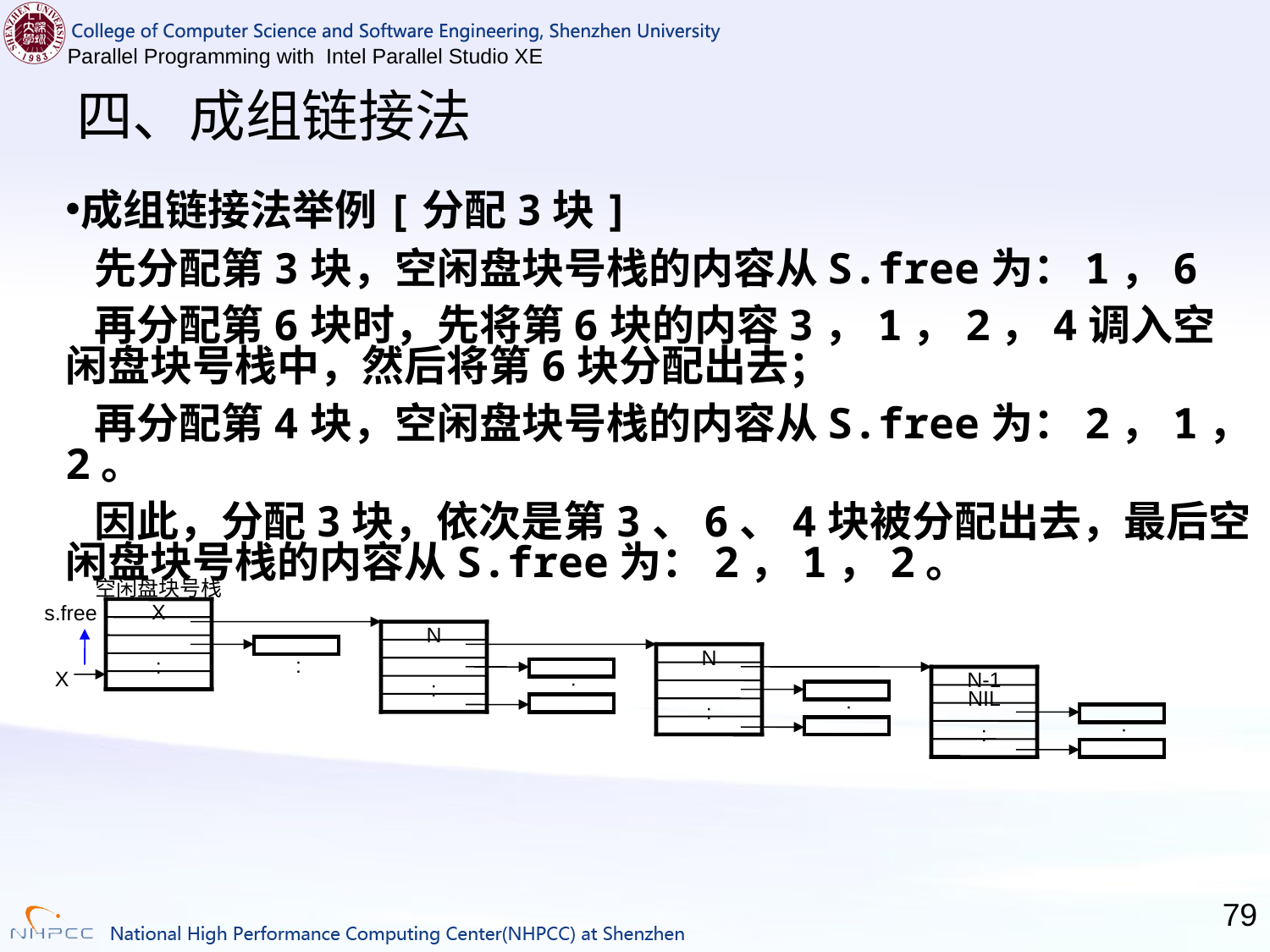

# 四、成组链接法
成组链接法举例[分配3块]
  先分配第3块，空闲盘块号栈的内容从S.free为：1，6
  再分配第6块时，先将第6块的内容3，1，2，4调入空闲盘块号栈中，然后将第6块分配出去；
  再分配第4块，空闲盘块号栈的内容从S.free为：2，1，2。
  因此，分配3块，依次是第3、6、4块被分配出去，最后空闲盘块号栈的内容从S.free为：2，1，2。
空闲盘块号栈
X

:
:

N

:
:

N

:
:

X
N-1

NIL

:
:

s.free

79